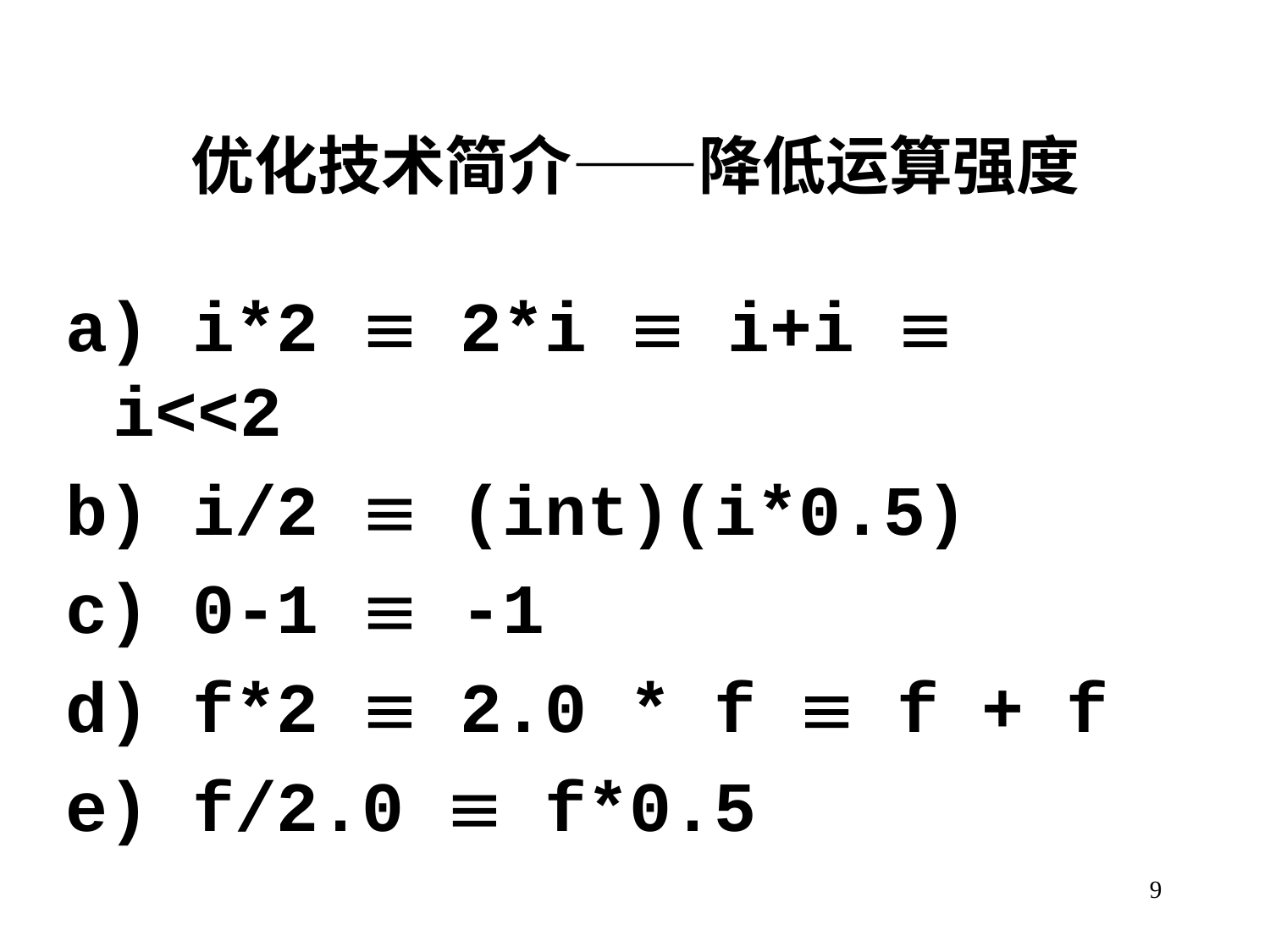

# 优化技术简介——降低运算强度
a) i*2 ≡ 2*i ≡ i+i ≡ i<<2
b) i/2 ≡ (int)(i*0.5)
c) 0-1 ≡ -1
d) f*2 ≡ 2.0 * f ≡ f + f
e) f/2.0 ≡ f*0.5
9